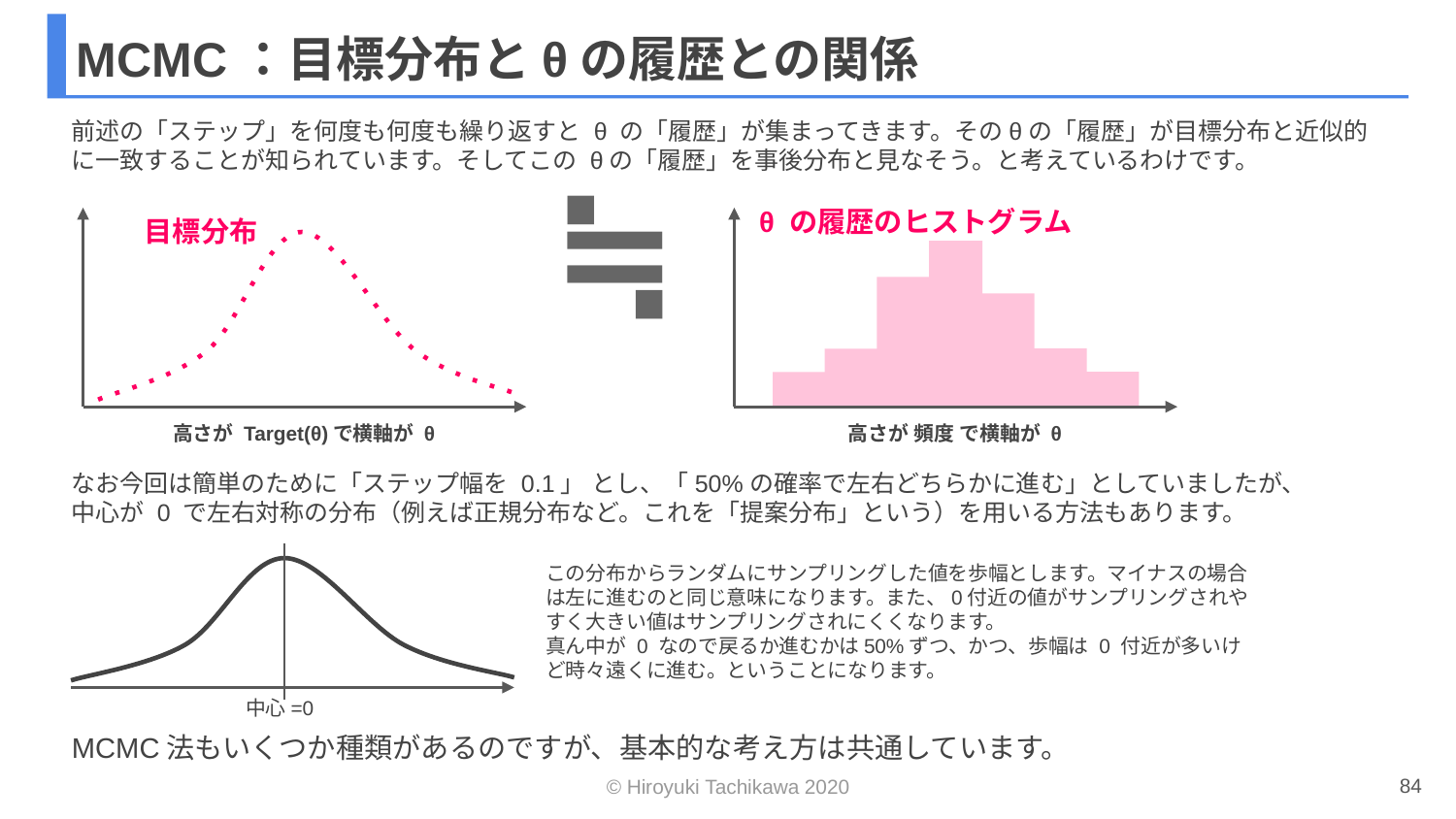

# MCMC：目標分布とθの履歴との関係
前述の「ステップ」を何度も何度も繰り返すと θ の「履歴」が集まってきます。そのθの「履歴」が目標分布と近似的に一致することが知られています。そしてこの θの「履歴」を事後分布と見なそう。と考えているわけです。
θ の履歴のヒストグラム
目標分布

≒

高さが Target(θ)で横軸が θ
高さが 頻度 で横軸が θ
なお今回は簡単のために「ステップ幅を 0.1」 とし、「50%の確率で左右どちらかに進む」としていましたが、
中心が 0 で左右対称の分布（例えば正規分布など。これを「提案分布」という）を用いる方法もあります。
この分布からランダムにサンプリングした値を歩幅とします。マイナスの場合は左に進むのと同じ意味になります。また、0付近の値がサンプリングされやすく大きい値はサンプリングされにくくなります。
真ん中が 0 なので戻るか進むかは50%ずつ、かつ、歩幅は 0 付近が多いけど時々遠くに進む。ということになります。

中心=0
MCMC法もいくつか種類があるのですが、基本的な考え方は共通しています。
84